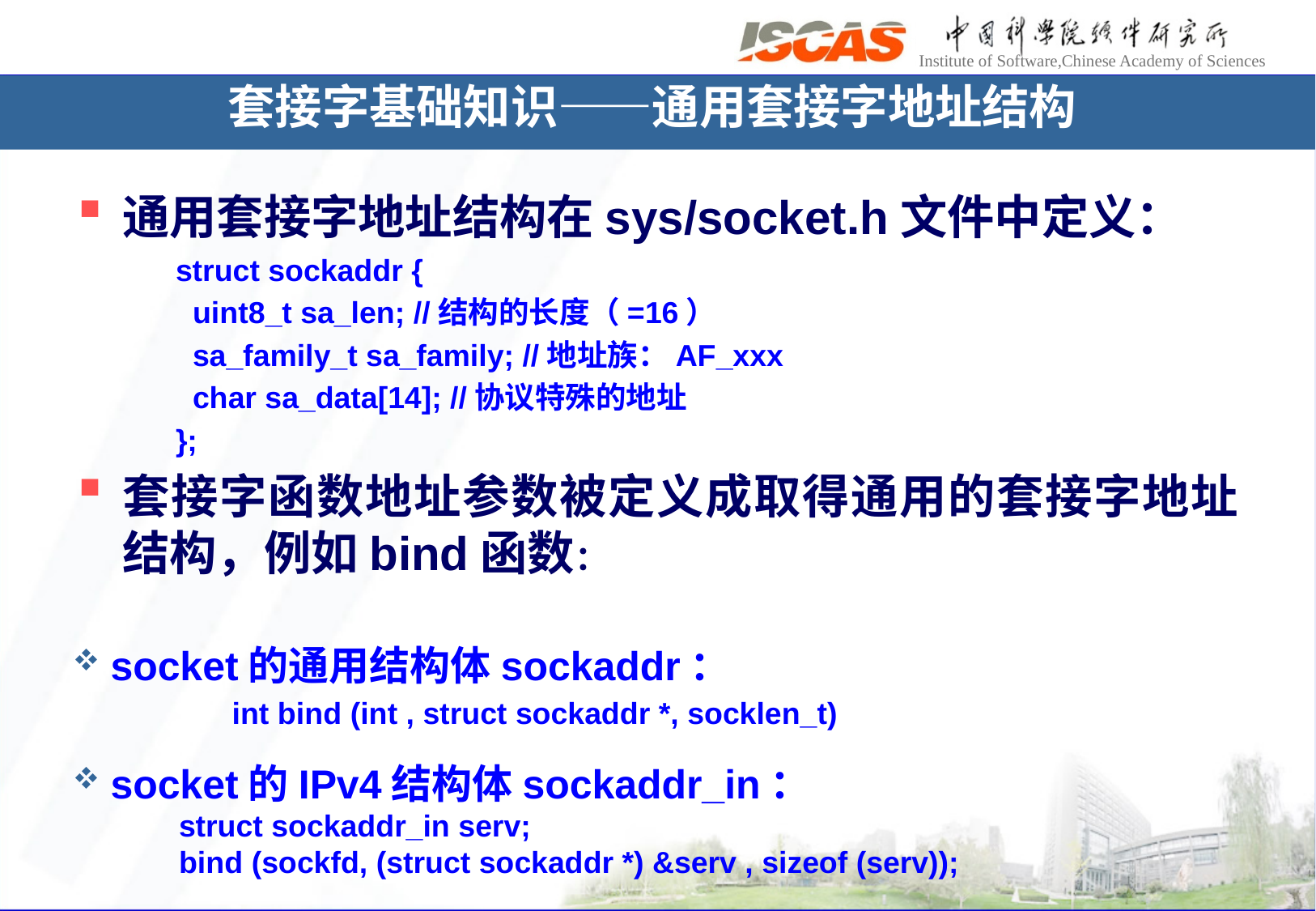

# 套接字基础知识——通用套接字地址结构
通用套接字地址结构在sys/socket.h文件中定义：
	struct sockaddr {
	  uint8_t sa_len; //结构的长度（=16）
	  sa_family_t sa_family; //地址族：AF_xxx
	  char sa_data[14]; //协议特殊的地址
	};
套接字函数地址参数被定义成取得通用的套接字地址结构，例如bind函数：

socket的通用结构体sockaddr：
		int bind (int , struct sockaddr *, socklen_t)
socket的IPv4结构体sockaddr_in：
		struct sockaddr_in serv;
		bind (sockfd, (struct sockaddr *) &serv , sizeof (serv));